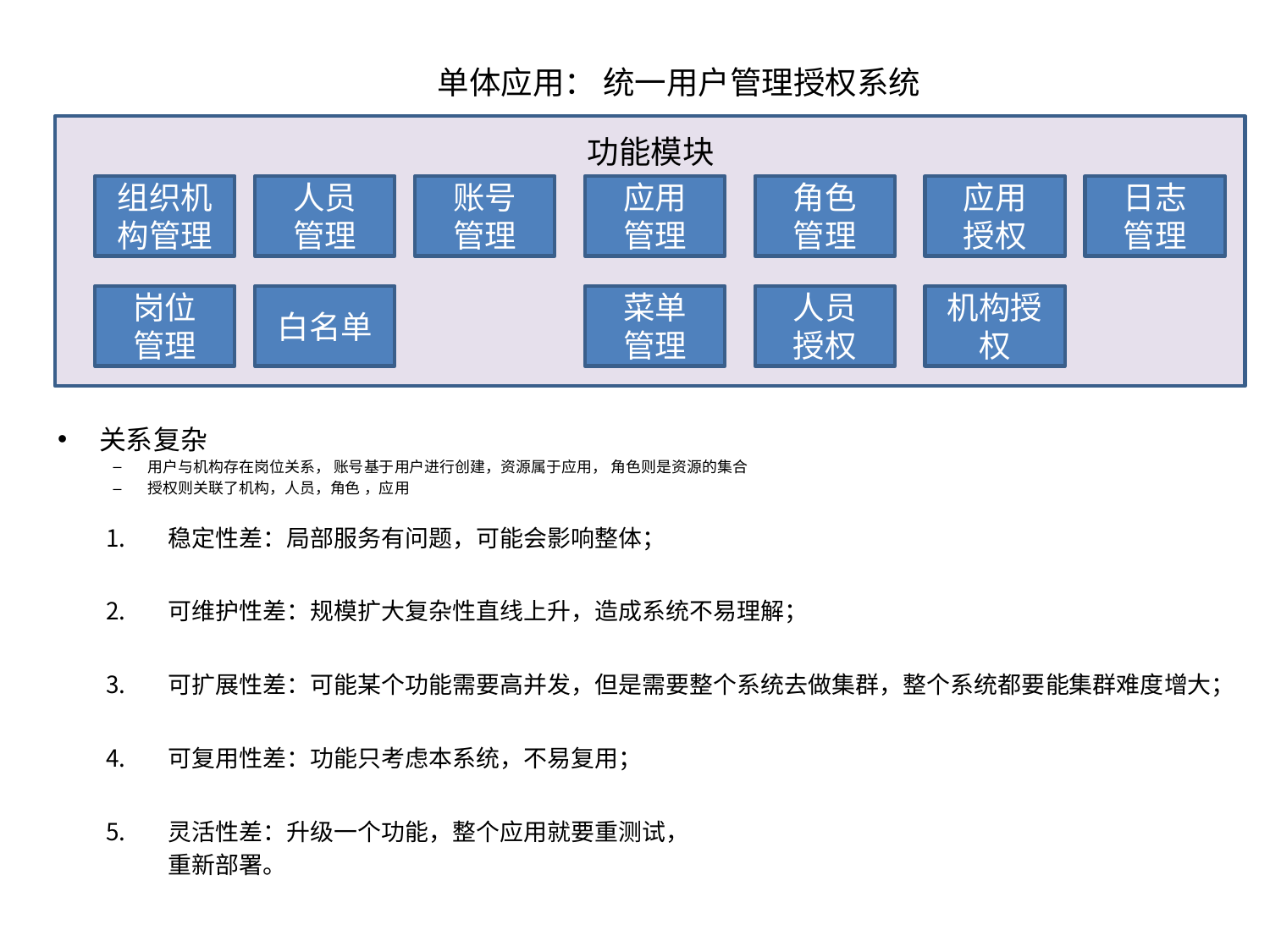

单体应用： 统一用户管理授权系统

功能模块
组织机构管理
人员
管理
账号
管理
应用
管理
角色
管理
应用
授权
日志
管理
岗位
管理
白名单
菜单
管理
人员
授权
机构授权
关系复杂
用户与机构存在岗位关系， 账号基于用户进行创建，资源属于应用， 角色则是资源的集合
授权则关联了机构，人员，角色 ，应用

稳定性差：局部服务有问题，可能会影响整体；

可维护性差：规模扩大复杂性直线上升，造成系统不易理解；

可扩展性差：可能某个功能需要高并发，但是需要整个系统去做集群，整个系统都要能集群难度增大；

可复用性差：功能只考虑本系统，不易复用；

灵活性差：升级一个功能，整个应用就要重测试，
	重新部署。